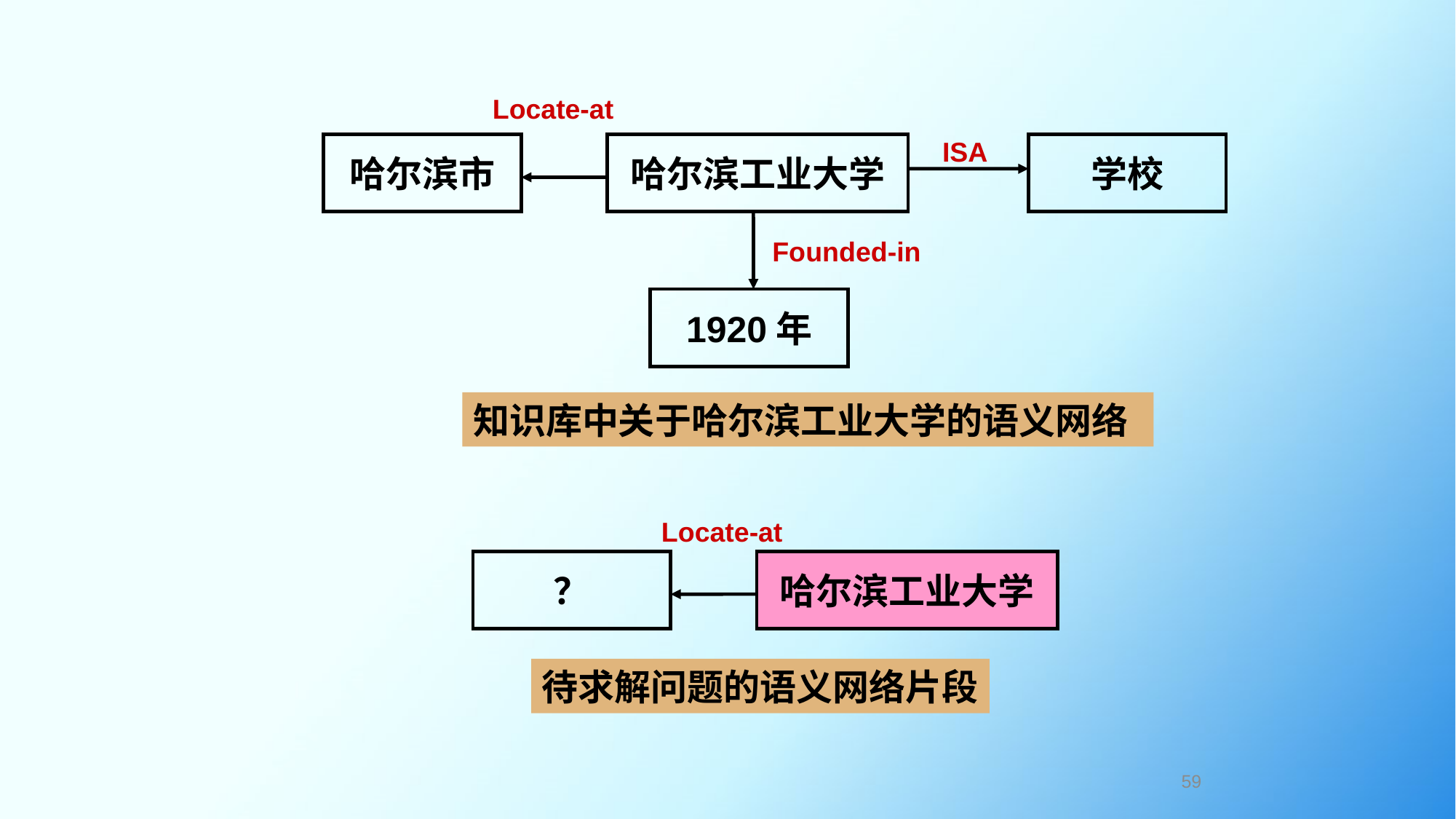

Locate-at
ISA
哈尔滨市
哈尔滨工业大学
学校

Founded-in
1920年
知识库中关于哈尔滨工业大学的语义网络
Locate-at
？
哈尔滨工业大学

待求解问题的语义网络片段
59